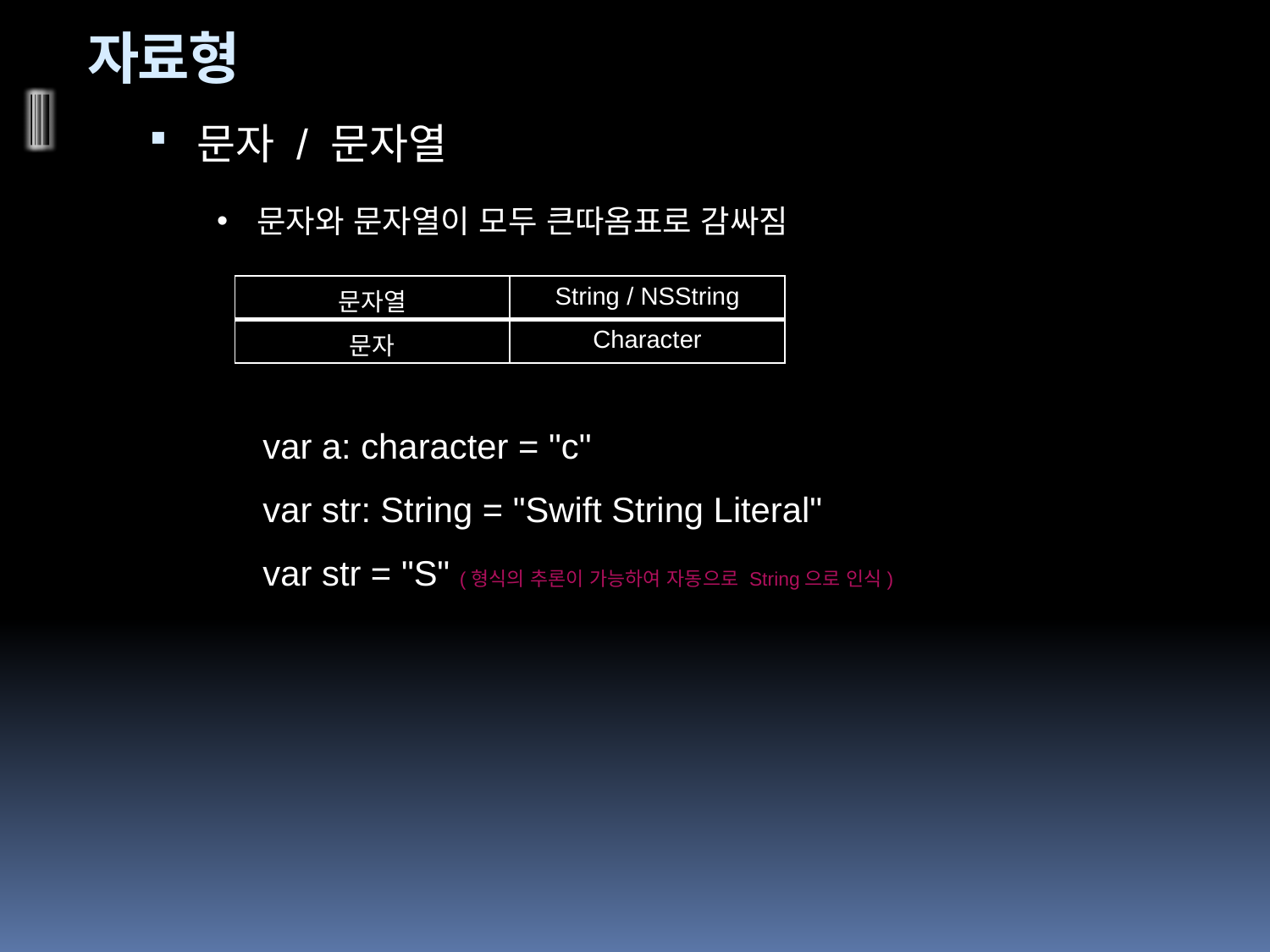

# 자료형
문자 / 문자열
문자와 문자열이 모두 큰따옴표로 감싸짐
| 문자열 | String / NSString |
| --- | --- |
| 문자 | Character |
var a: character = "c"
var str: String = "Swift String Literal"
var str = "S" (형식의 추론이 가능하여 자동으로 String으로 인식)